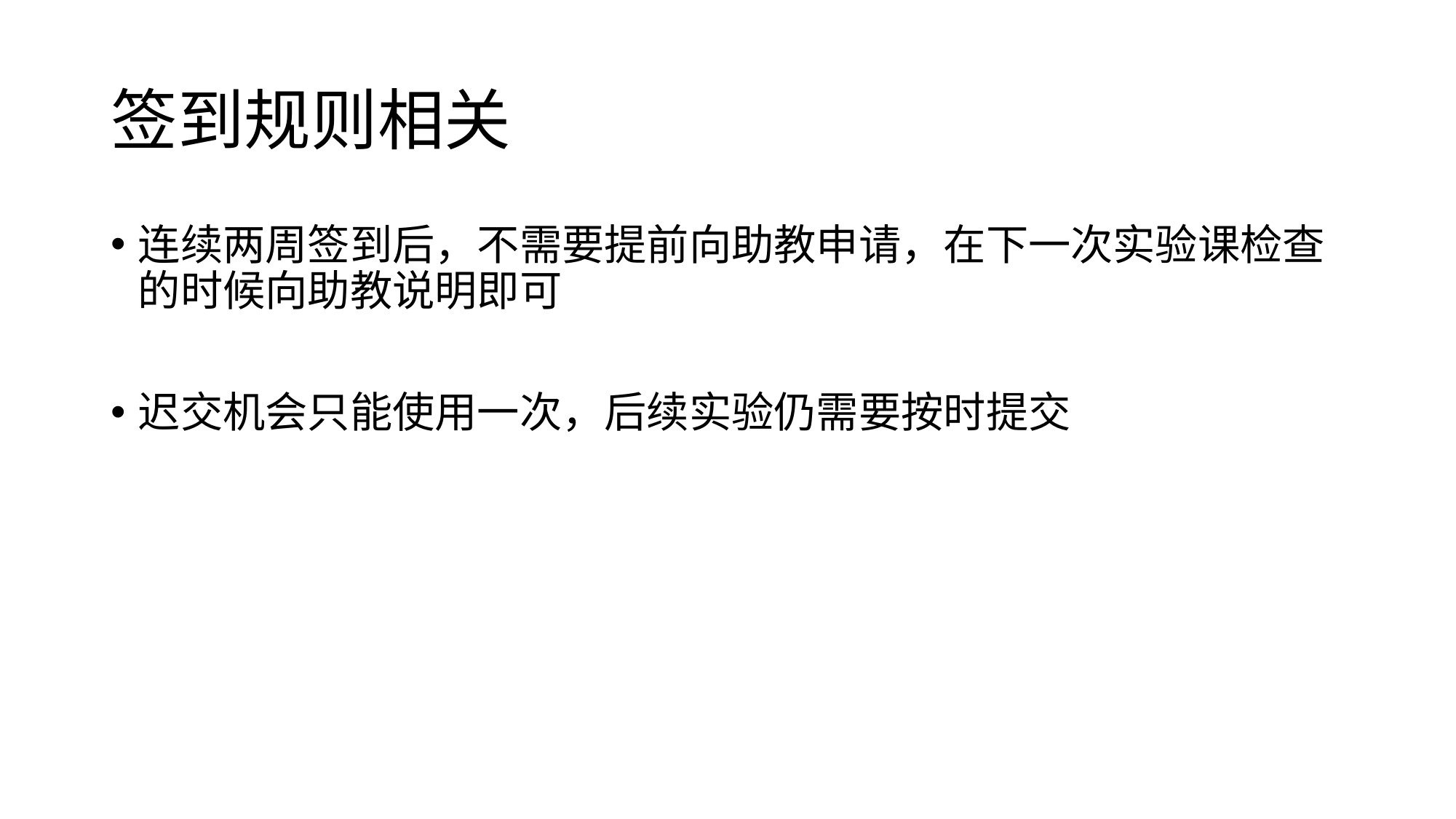

# 签到规则相关
连续两周签到后，不需要提前向助教申请，在下一次实验课检查的时候向助教说明即可

迟交机会只能使用一次，后续实验仍需要按时提交